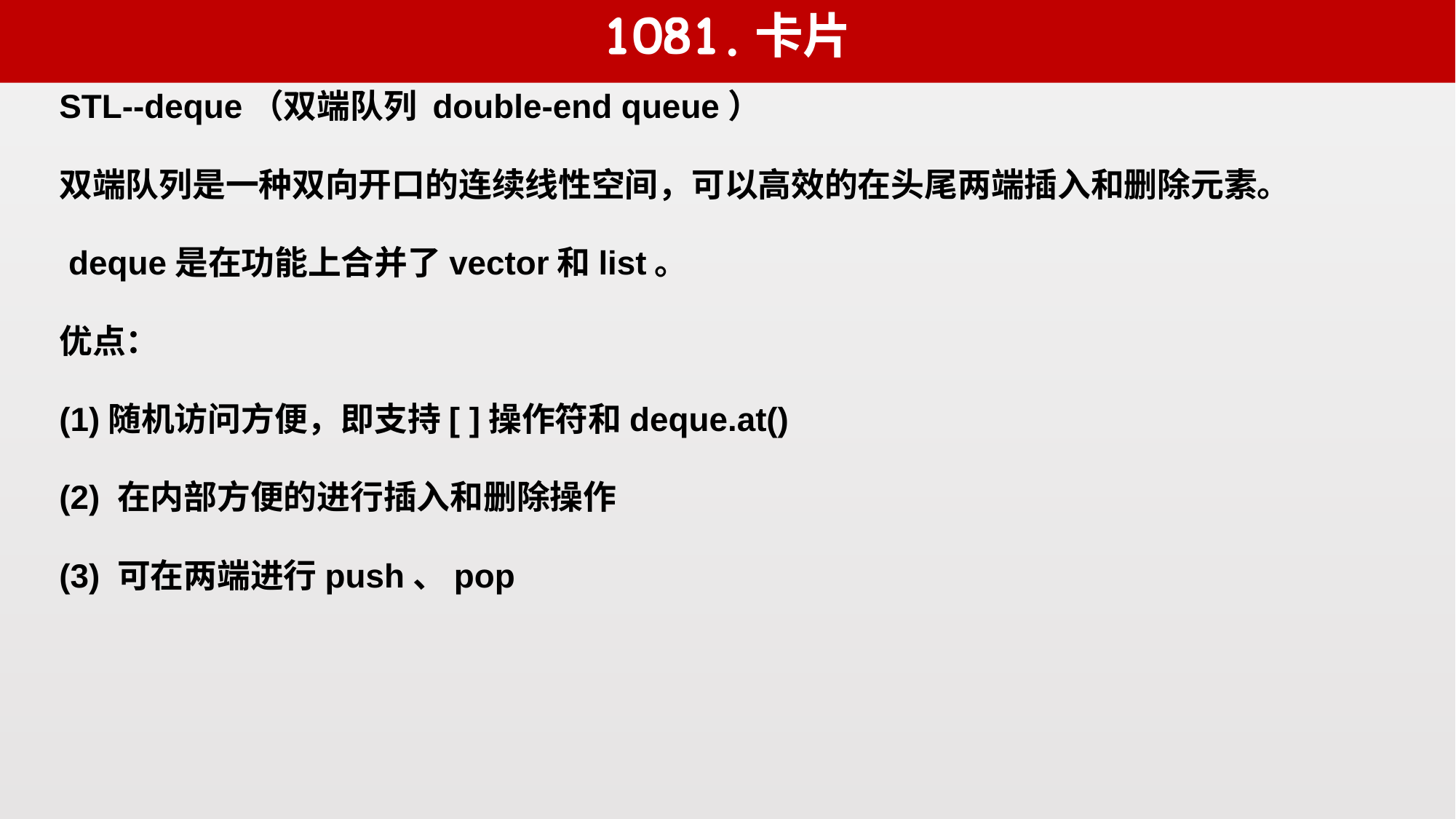

1081.卡片
STL--deque（双端队列 double-end queue）
双端队列是一种双向开口的连续线性空间，可以高效的在头尾两端插入和删除元素。
 deque是在功能上合并了vector和list。
优点：
(1)随机访问方便，即支持[ ]操作符和deque.at()
(2) 在内部方便的进行插入和删除操作
(3) 可在两端进行push、pop

int main()
{
    int t,n,i,temp=0;
	cin>>t;
	while(t--){
            deque<int>v;
	cin>>n;
	for (i=1;i<=n;i++)
 {
  v.push_back(i);//在尾部添加元素
 }
 while (v.size() != 1)
 {
  v.pop_front();//删除头部元素
  v.push_back(v.front());//尾部添加当前头元素
  v.pop_front();
 }
	cout<<"case #"<<temp++<<":"<<endl<<v.at(0)<<endl;
	}
	return 0;
 }